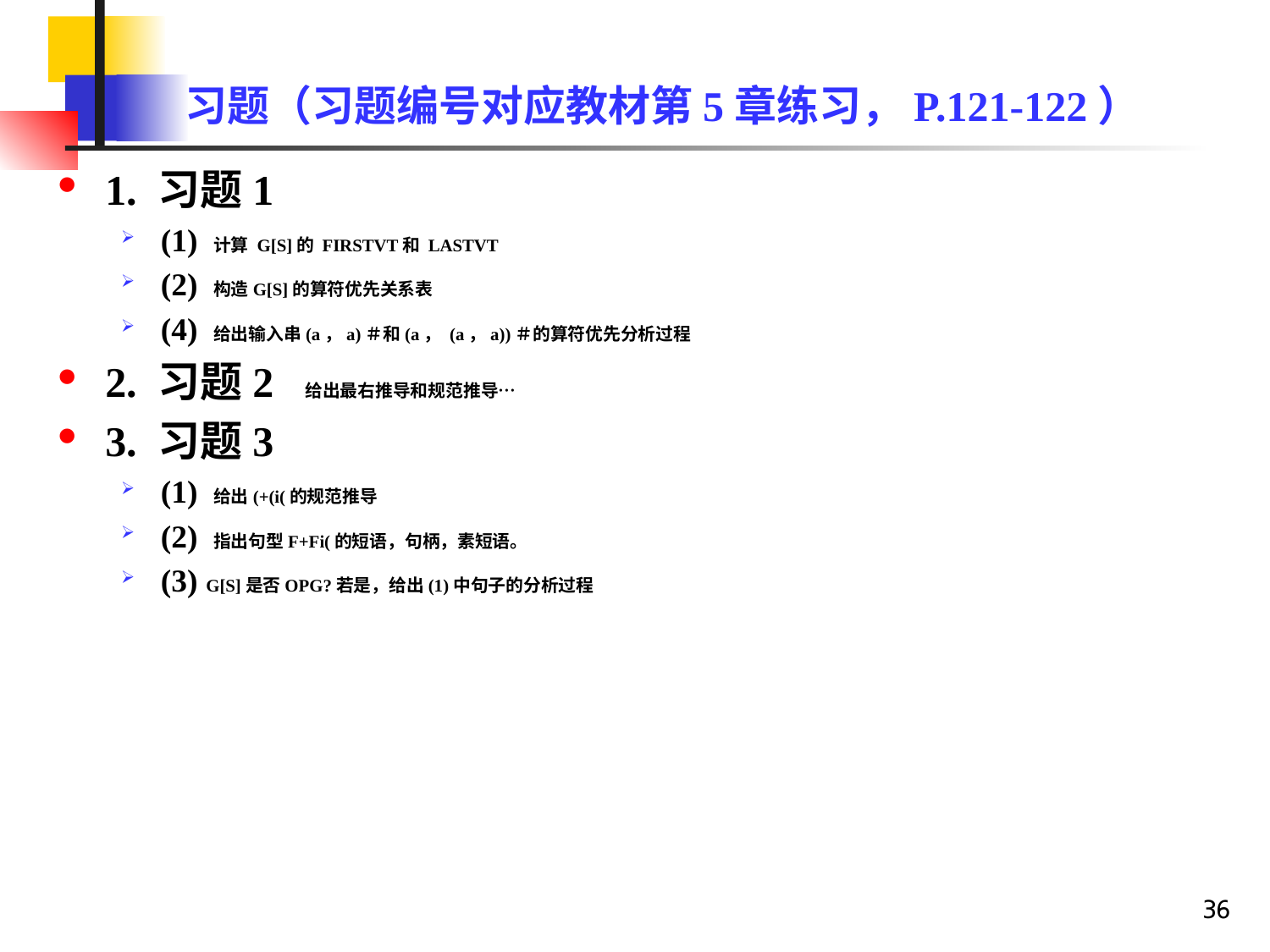

# 习题（习题编号对应教材第5章练习，P.121-122）
1. 习题1
(1) 计算 G[S]的 FIRSTVT和 LASTVT
(2) 构造G[S]的算符优先关系表
(4) 给出输入串(a，a)＃和(a， (a，a))＃的算符优先分析过程
2. 习题2  给出最右推导和规范推导…
3. 习题3
(1) 给出(+(i(的规范推导
(2) 指出句型F+Fi(的短语，句柄，素短语。
(3) G[S]是否OPG?若是，给出(1)中句子的分析过程

36